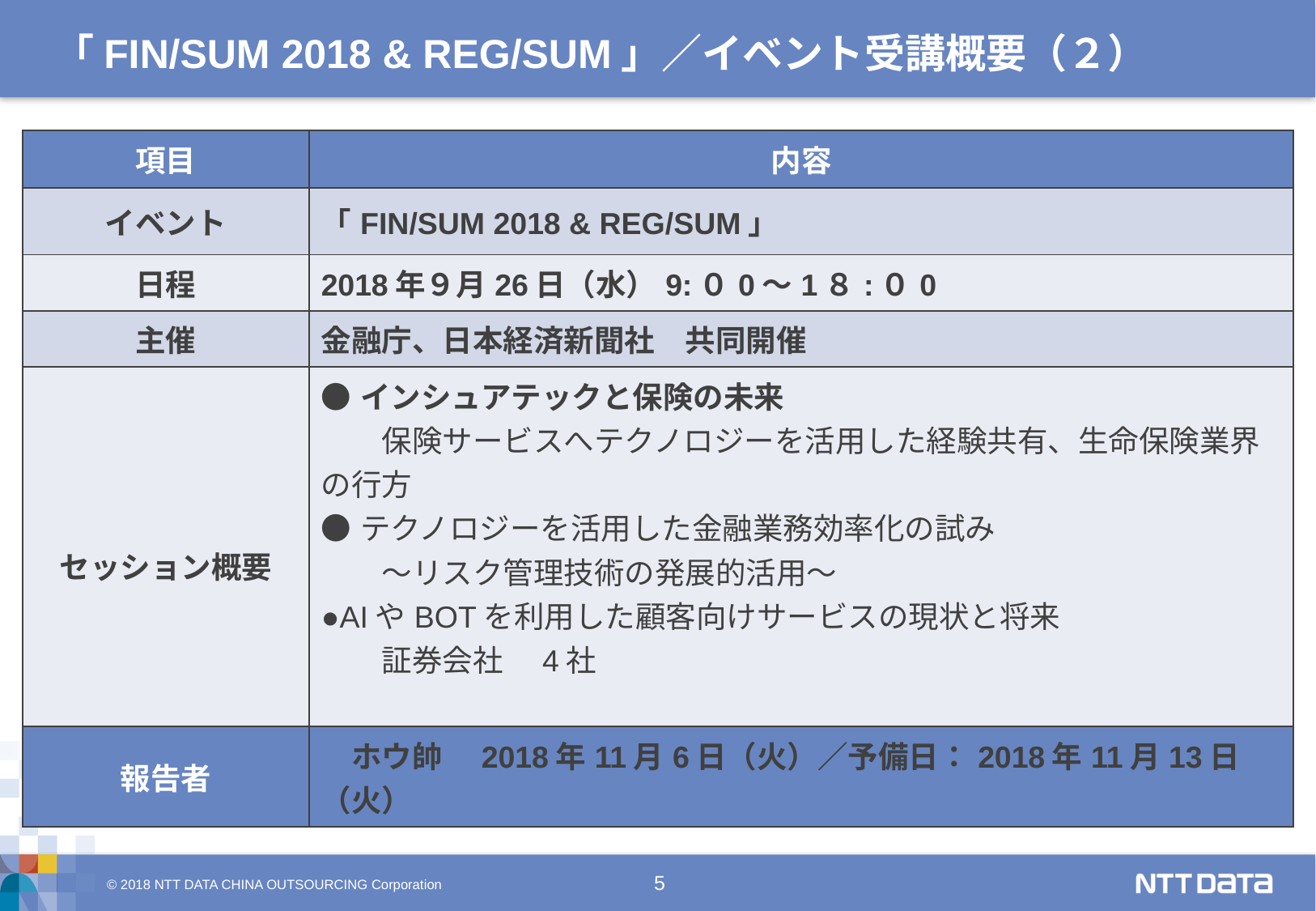

「FIN/SUM 2018 & REG/SUM」／イベント受講概要（２）
| 項目 | 内容 |
| --- | --- |
| イベント | 「FIN/SUM 2018 & REG/SUM」 |
| 日程 | 2018年９月26日（水）9:０0～1８:０0 |
| 主催 | 金融庁、日本経済新聞社　共同開催 |
| セッション概要 | ●インシュアテックと保険の未来 　　保険サービスへテクノロジーを活用した経験共有、生命保険業界の行方 ●テクノロジーを活用した金融業務効率化の試み 　　～リスク管理技術の発展的活用～ ●AIやBOTを利用した顧客向けサービスの現状と将来 　　証券会社　4社 |
| 報告者 | ホウ帥　2018年11月6日（火）／予備日：2018年11月13日（火） |
| --- | --- |